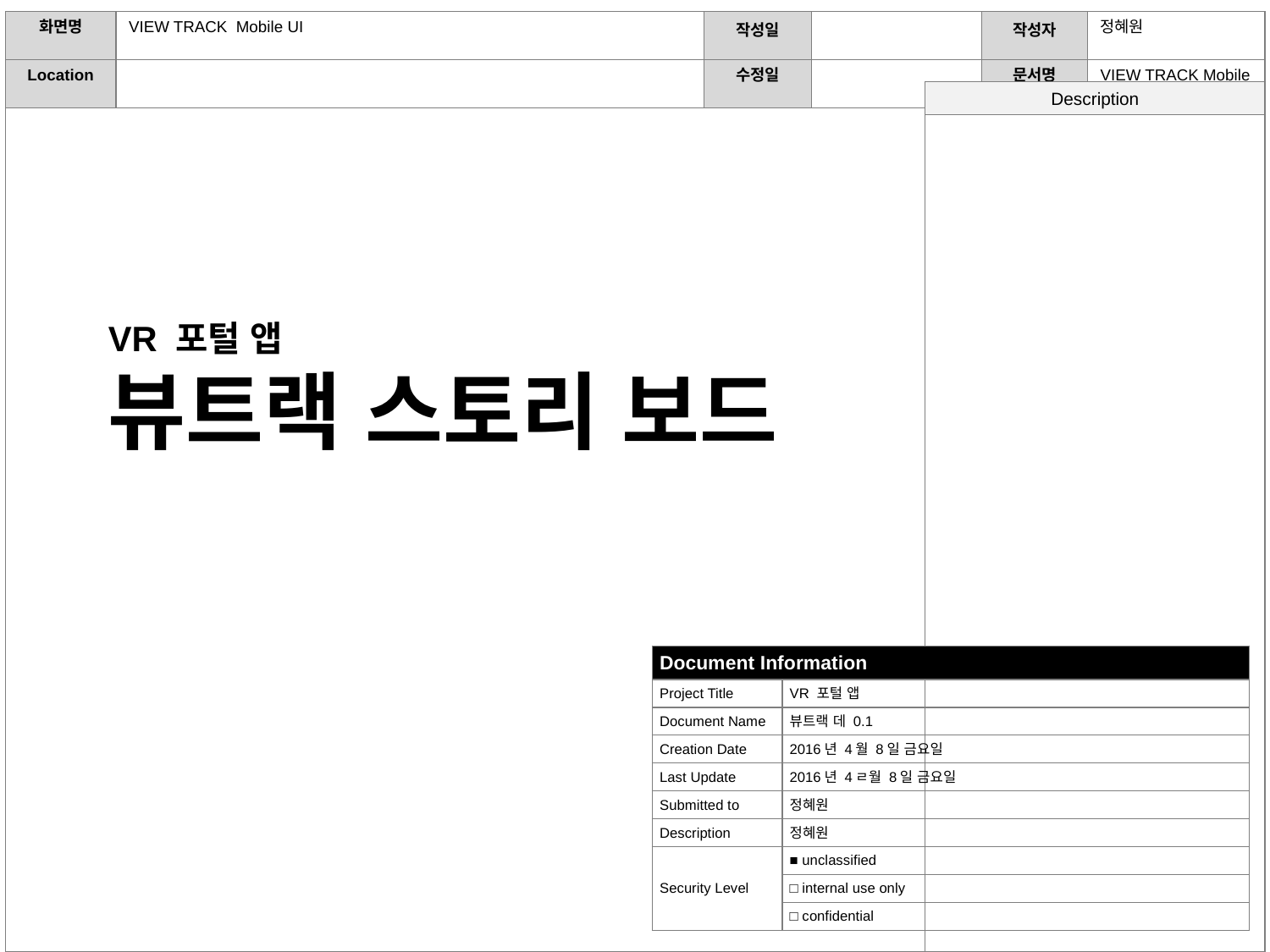

# VR 포털 앱 뷰트랙 스토리 보드
| Document Information |  |
| --- | --- |
| Project Title | VR 포털 앱 |
| Document Name | 뷰트랙 데 0.1 |
| Creation Date | 2016년 4월 8일 금요일 |
| Last Update | 2016년 4ㄹ월 8일 금요일 |
| Submitted to | 정혜원 |
| Description | 정혜원 |
| Security Level | ■ unclassified |
|  | □ internal use only |
|  | □ confidential |